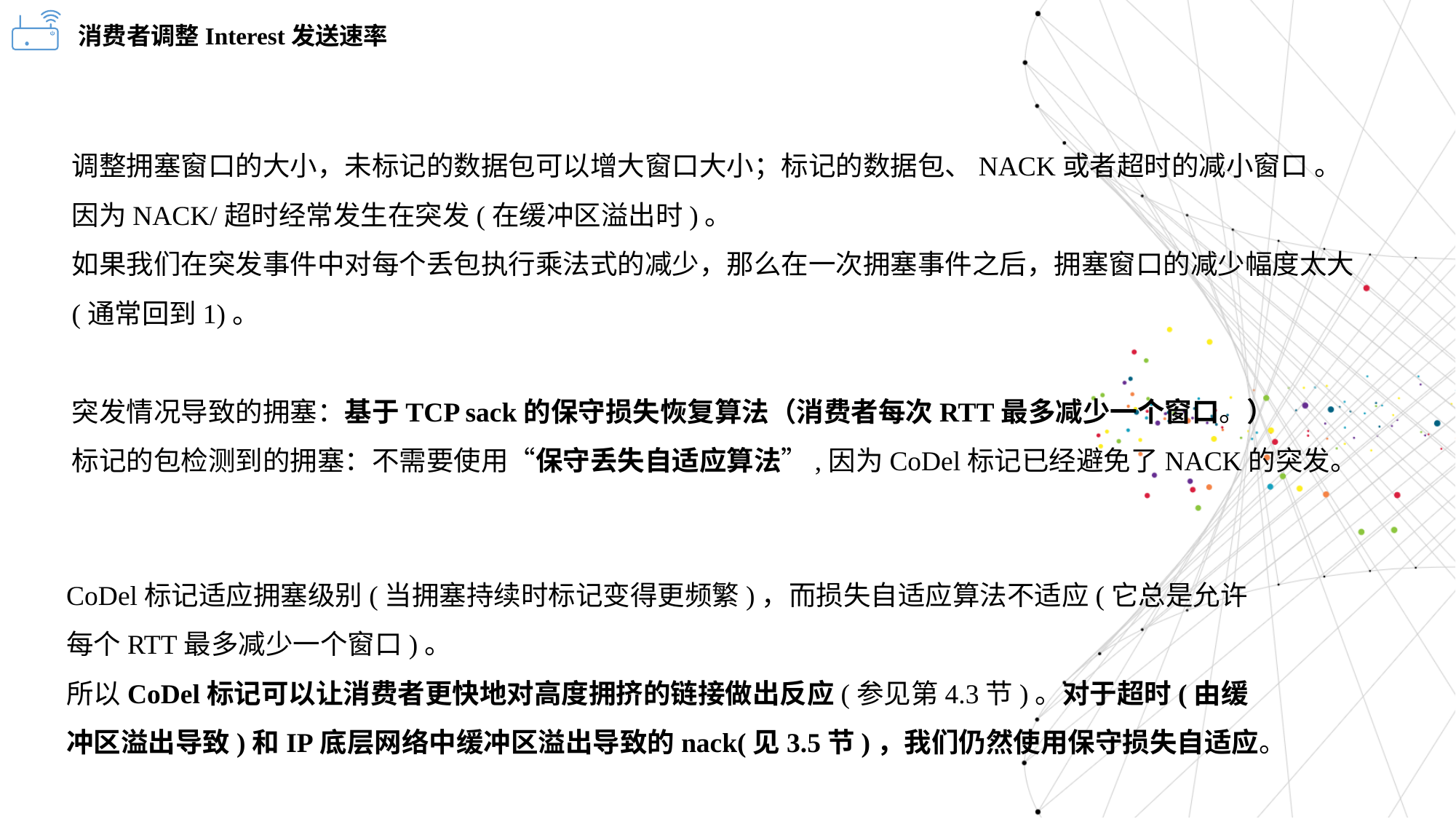

消费者调整Interest发送速率
调整拥塞窗口的大小，未标记的数据包可以增大窗口大小；标记的数据包、NACK或者超时的减小窗口 。
因为NACK/超时经常发生在突发(在缓冲区溢出时)。
如果我们在突发事件中对每个丢包执行乘法式的减少，那么在一次拥塞事件之后，拥塞窗口的减少幅度太大(通常回到1)。

突发情况导致的拥塞：基于TCP sack的保守损失恢复算法（消费者每次RTT最多减少一个窗口。）
标记的包检测到的拥塞：不需要使用“保守丢失自适应算法”,因为CoDel标记已经避免了NACK的突发。
CoDel标记适应拥塞级别(当拥塞持续时标记变得更频繁)，而损失自适应算法不适应(它总是允许每个RTT最多减少一个窗口)。
所以CoDel标记可以让消费者更快地对高度拥挤的链接做出反应(参见第4.3节)。对于超时(由缓冲区溢出导致)和IP底层网络中缓冲区溢出导致的nack(见3.5节)，我们仍然使用保守损失自适应。